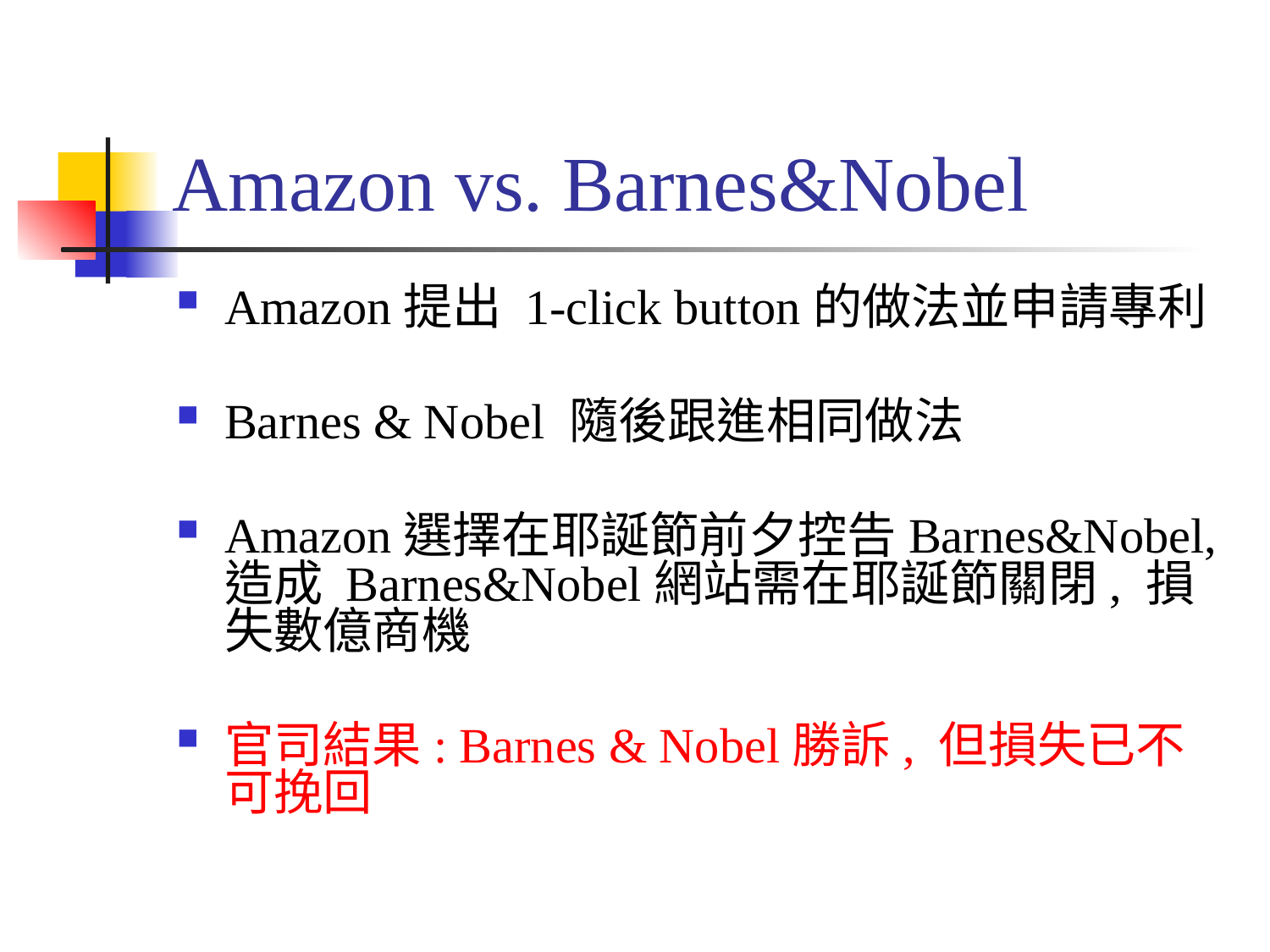

# Amazon vs. Barnes&Nobel
Amazon提出 1-click button的做法並申請專利

Barnes & Nobel 隨後跟進相同做法

Amazon選擇在耶誕節前夕控告Barnes&Nobel, 造成 Barnes&Nobel網站需在耶誕節關閉, 損失數億商機

官司結果: Barnes & Nobel勝訴, 但損失已不可挽回